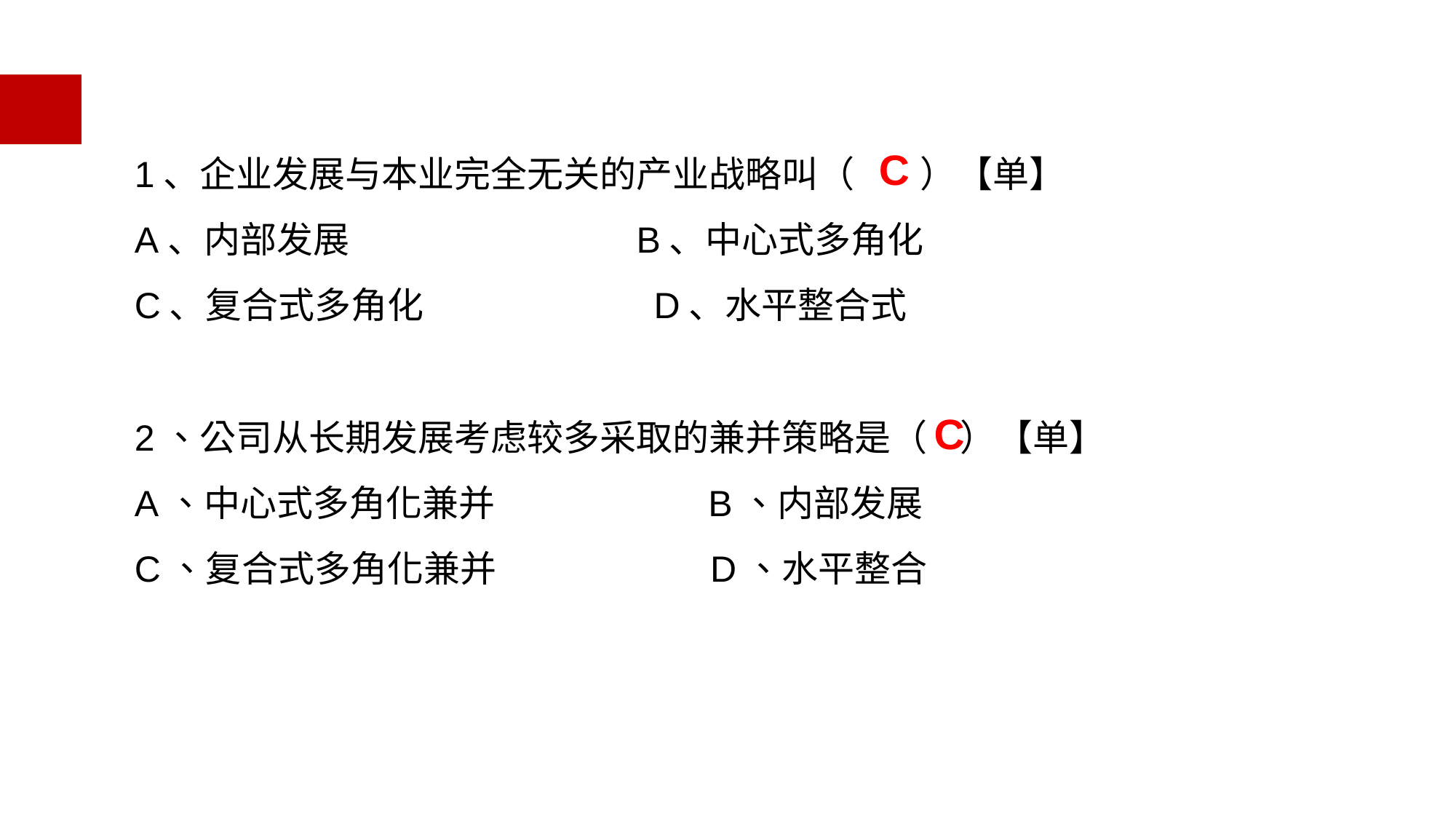

1、企业发展与本业完全无关的产业战略叫（        ）【单】
A、内部发展                                  B、中心式多角化
C、复合式多角化                           D、水平整合式
C
2、公司从长期发展考虑较多采取的兼并策略是（    ）【单】
A、中心式多角化兼并                         B、内部发展
C、复合式多角化兼并                         D、水平整合
C